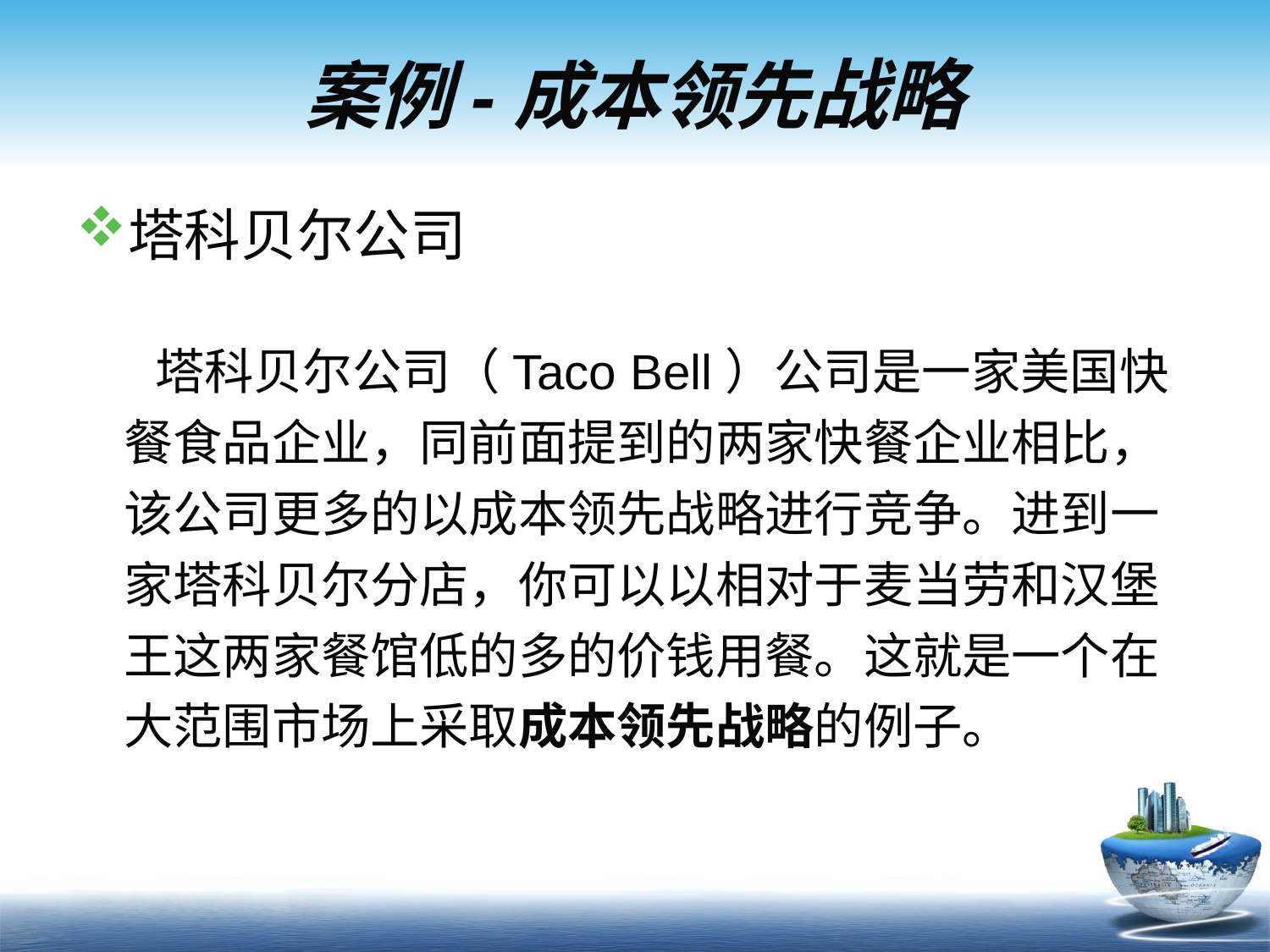

# 案例-成本领先战略
塔科贝尔公司
       
    塔科贝尔公司（Taco Bell）公司是一家美国快餐食品企业，同前面提到的两家快餐企业相比，该公司更多的以成本领先战略进行竞争。进到一家塔科贝尔分店，你可以以相对于麦当劳和汉堡王这两家餐馆低的多的价钱用餐。这就是一个在大范围市场上采取成本领先战略的例子。